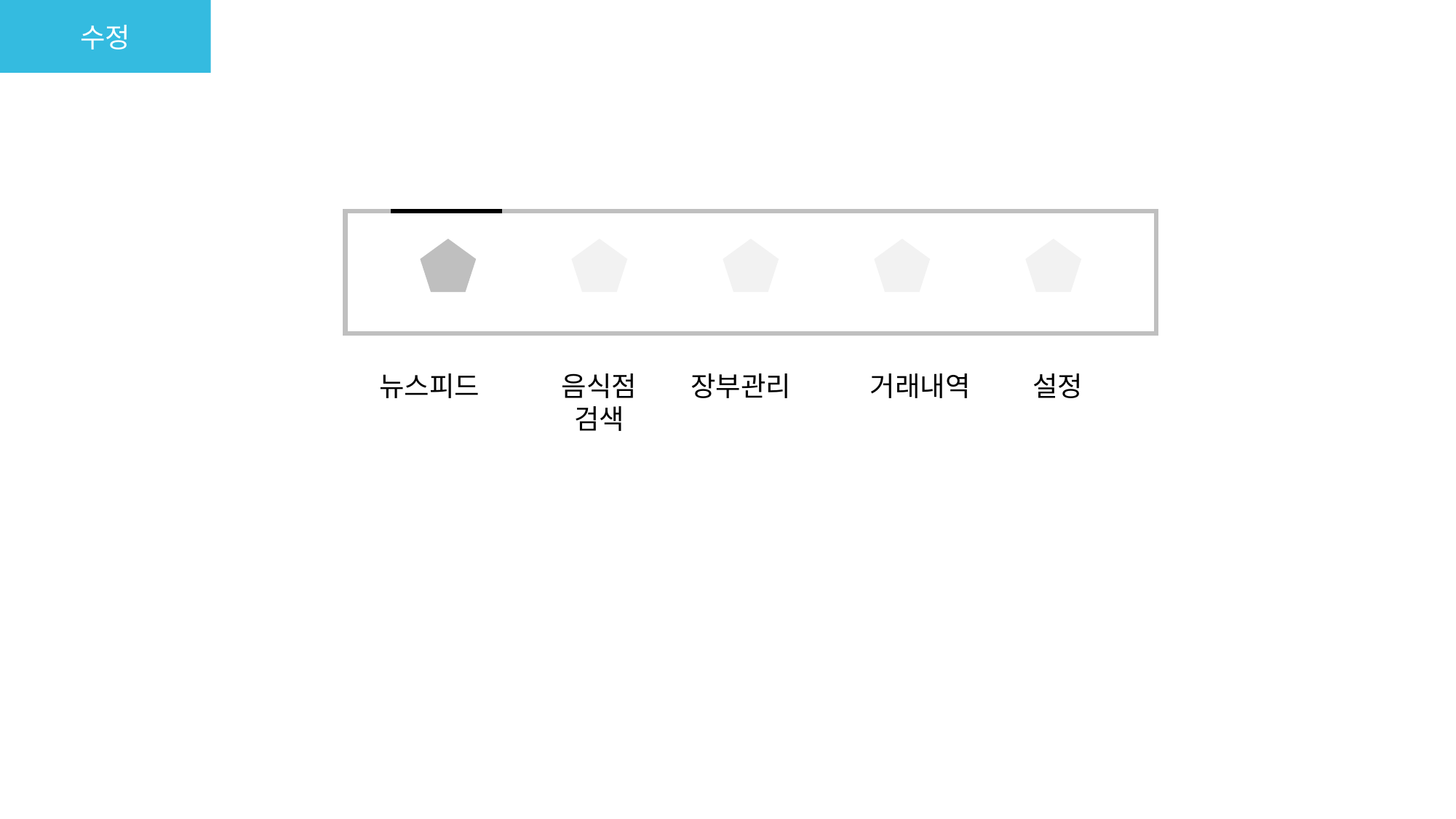

수정

뉴스피드
음식점
검색
장부관리
거래내역
설정